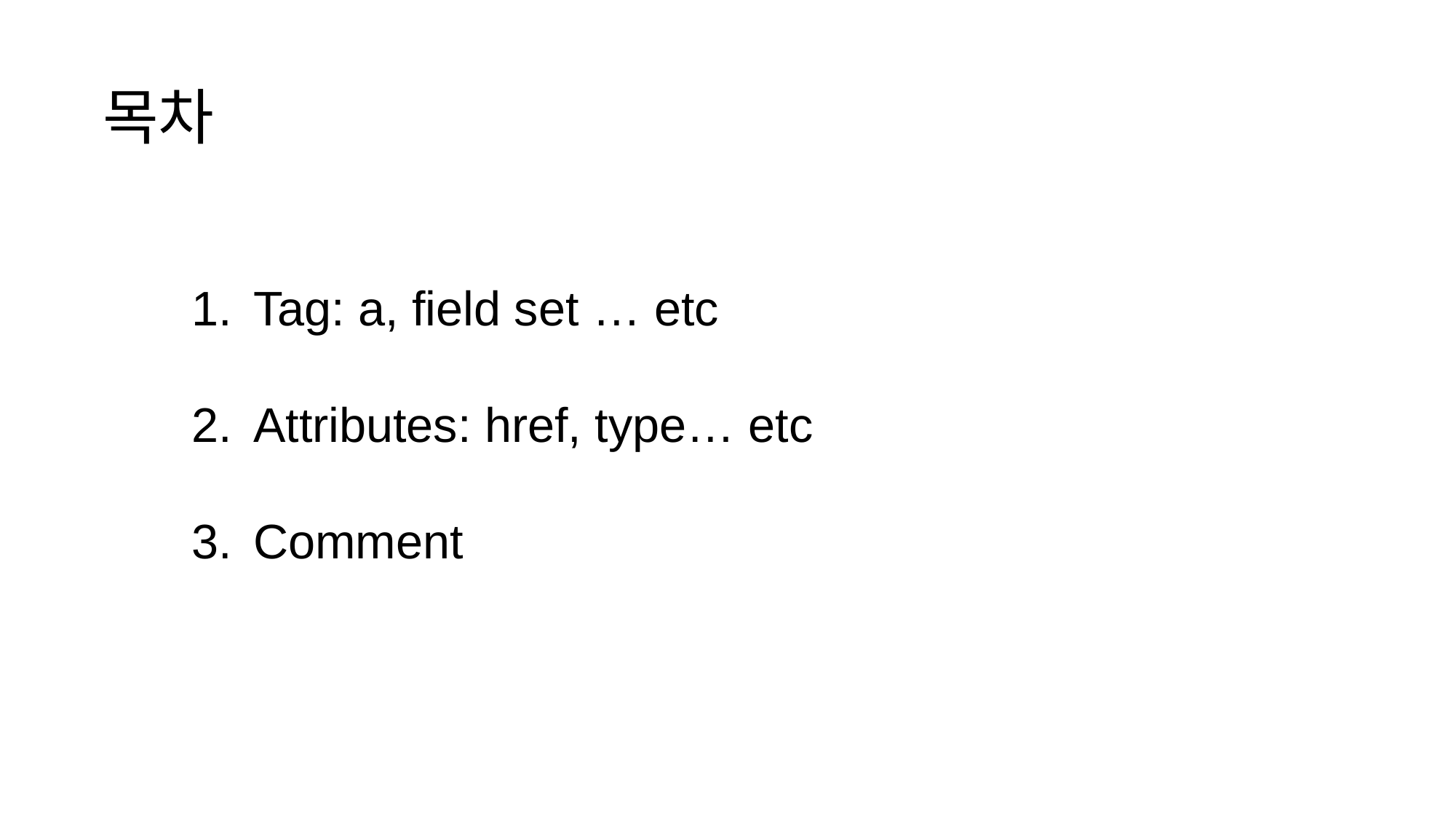

목차
Tag: a, field set … etc
Attributes: href, type… etc
Comment